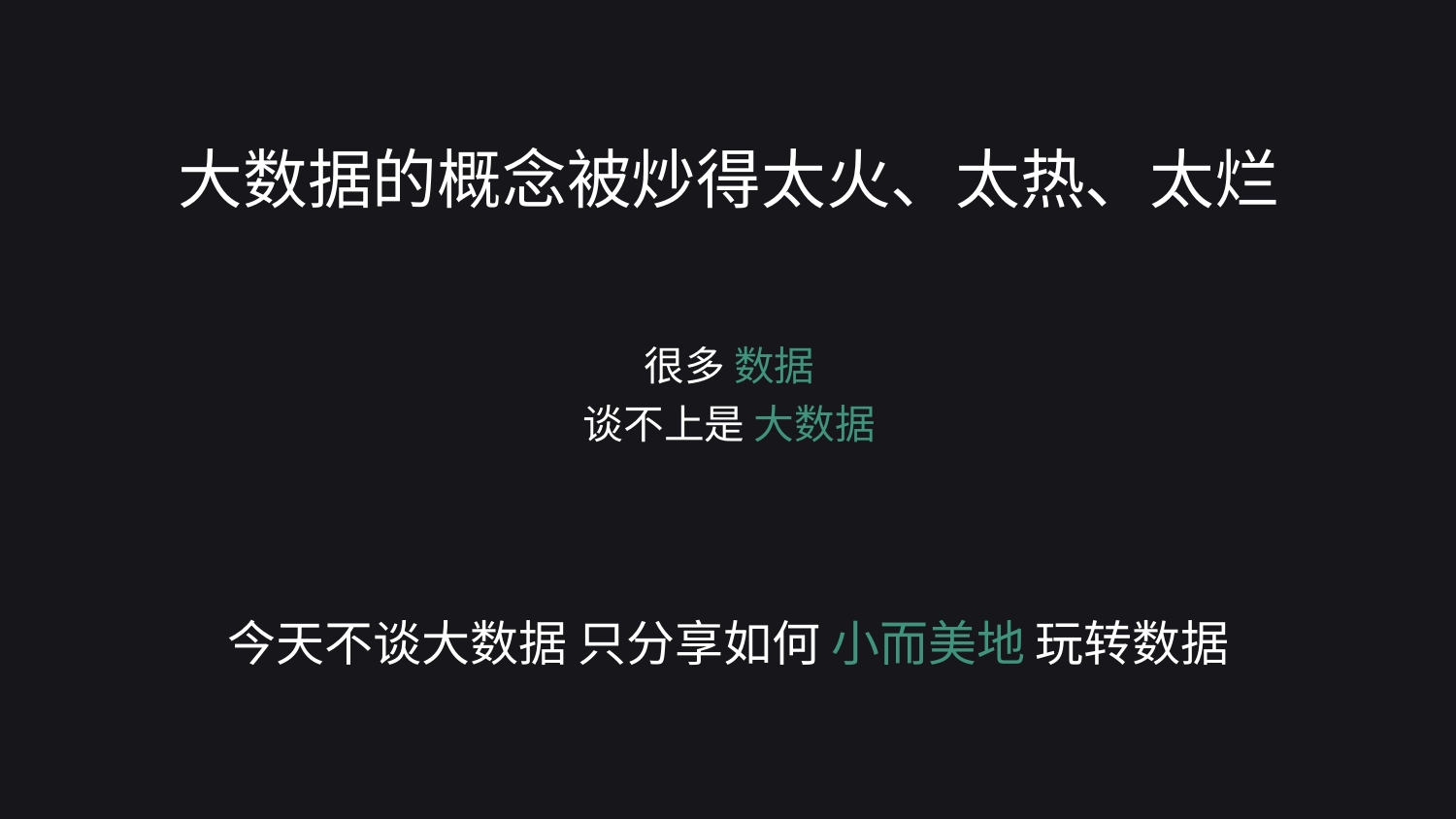

大数据的概念被炒得太火、太热、太烂
很多 数据
谈不上是 大数据
今天不谈大数据 只分享如何 小而美地 玩转数据